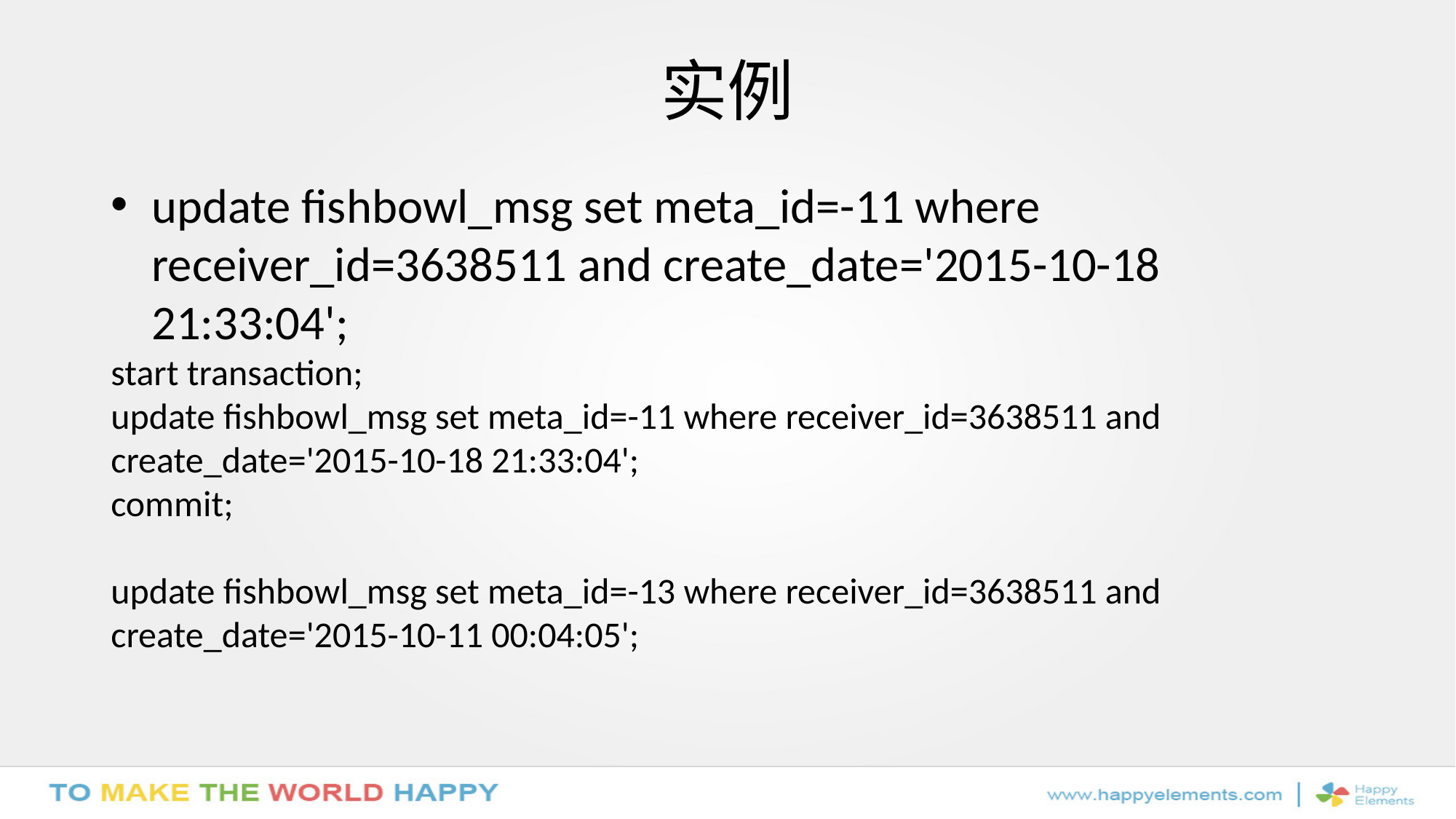

# 实例
update fishbowl_msg set meta_id=-11 where receiver_id=3638511 and create_date='2015-10-18 21:33:04';
start transaction;
update fishbowl_msg set meta_id=-11 where receiver_id=3638511 and create_date='2015-10-18 21:33:04';
commit;

update fishbowl_msg set meta_id=-13 where receiver_id=3638511 and create_date='2015-10-11 00:04:05';